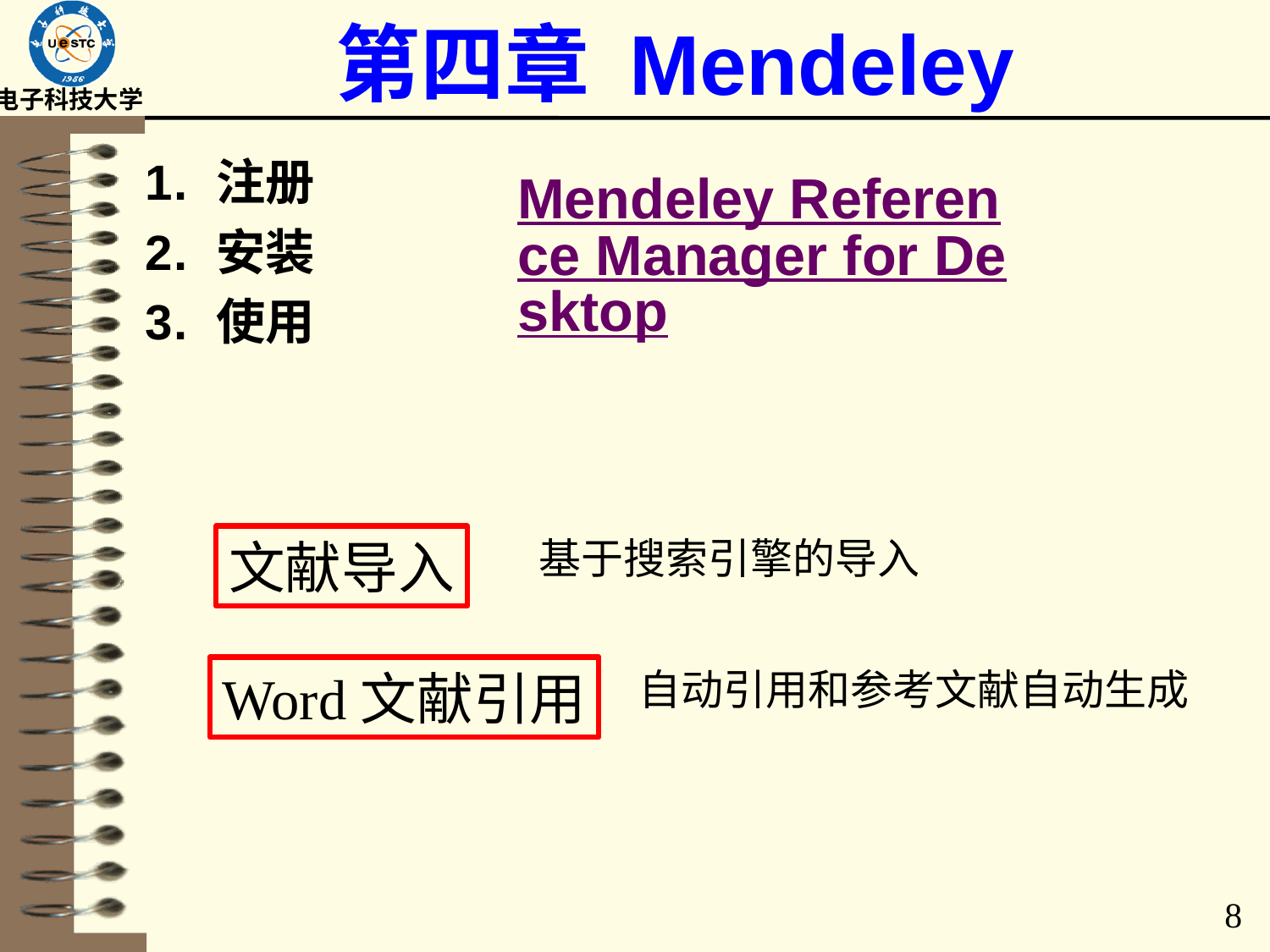

# 第四章 Mendeley
注册
安装
使用
Mendeley Reference Manager for Desktop
基于搜索引擎的导入
文献导入
自动引用和参考文献自动生成
Word文献引用
8